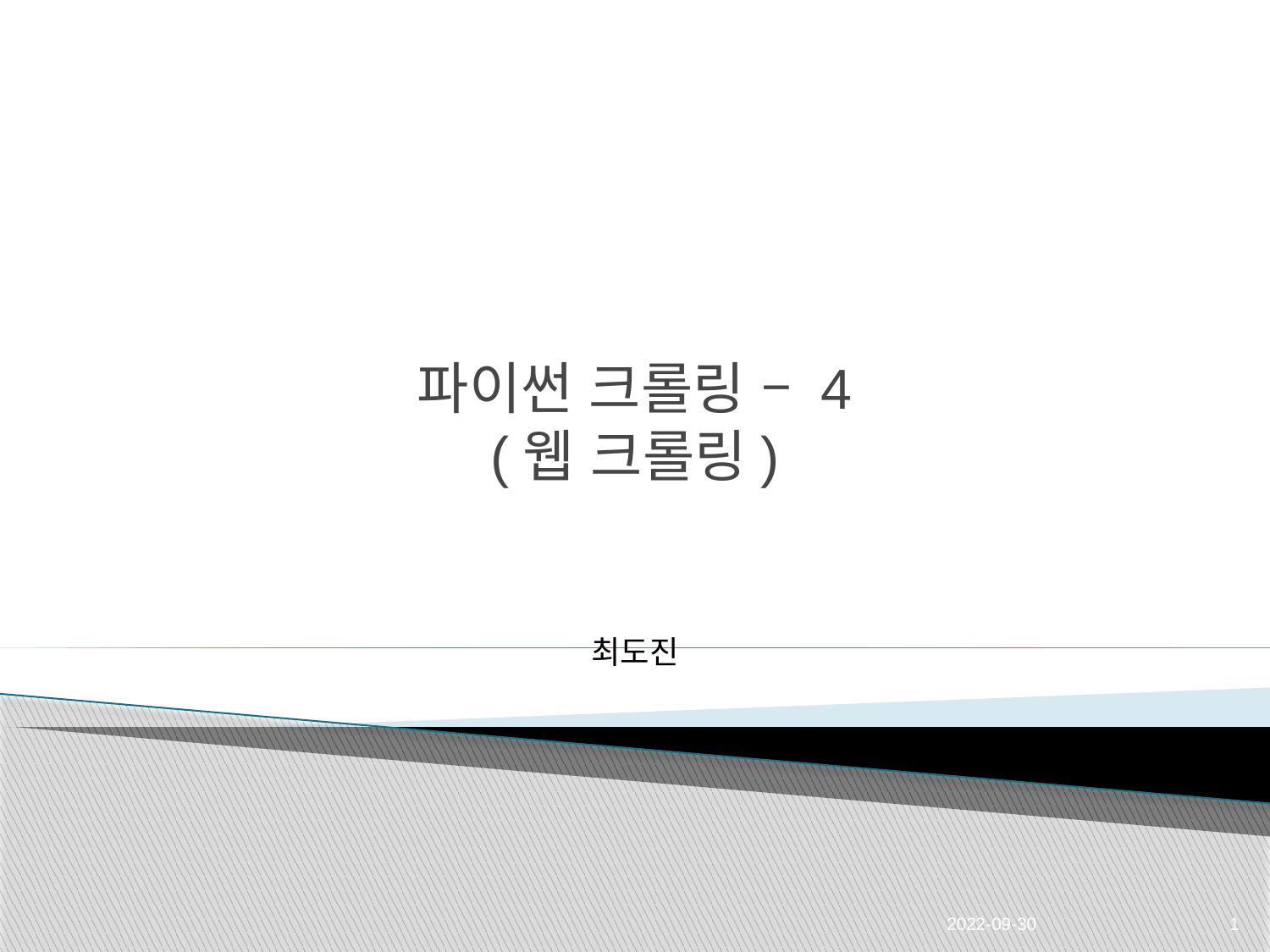

# 파이썬 크롤링 – 4 (웹 크롤링)
최도진
2022-09-30
1